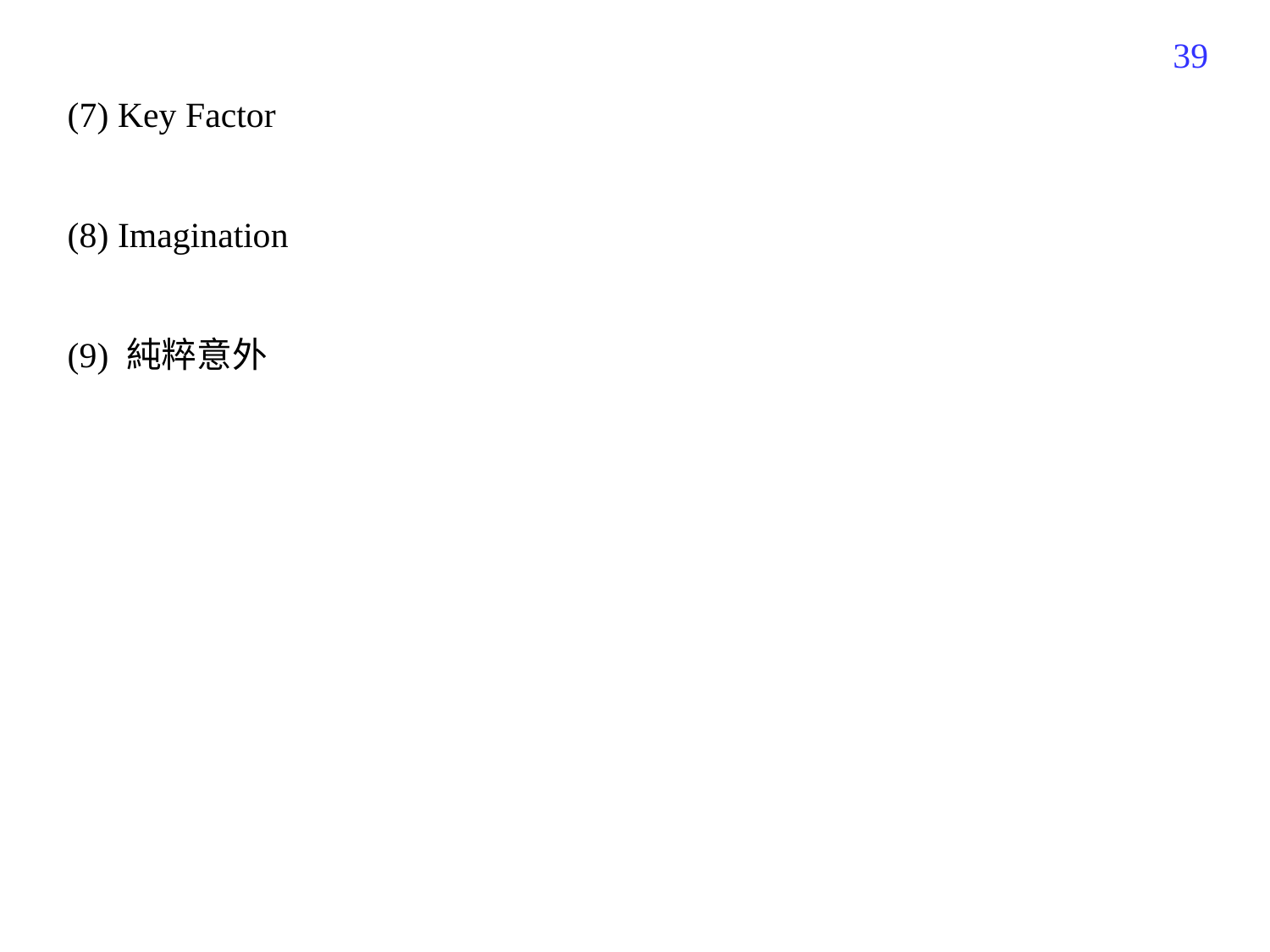

39
(7) Key Factor

(8) Imagination

(9) 純粹意外